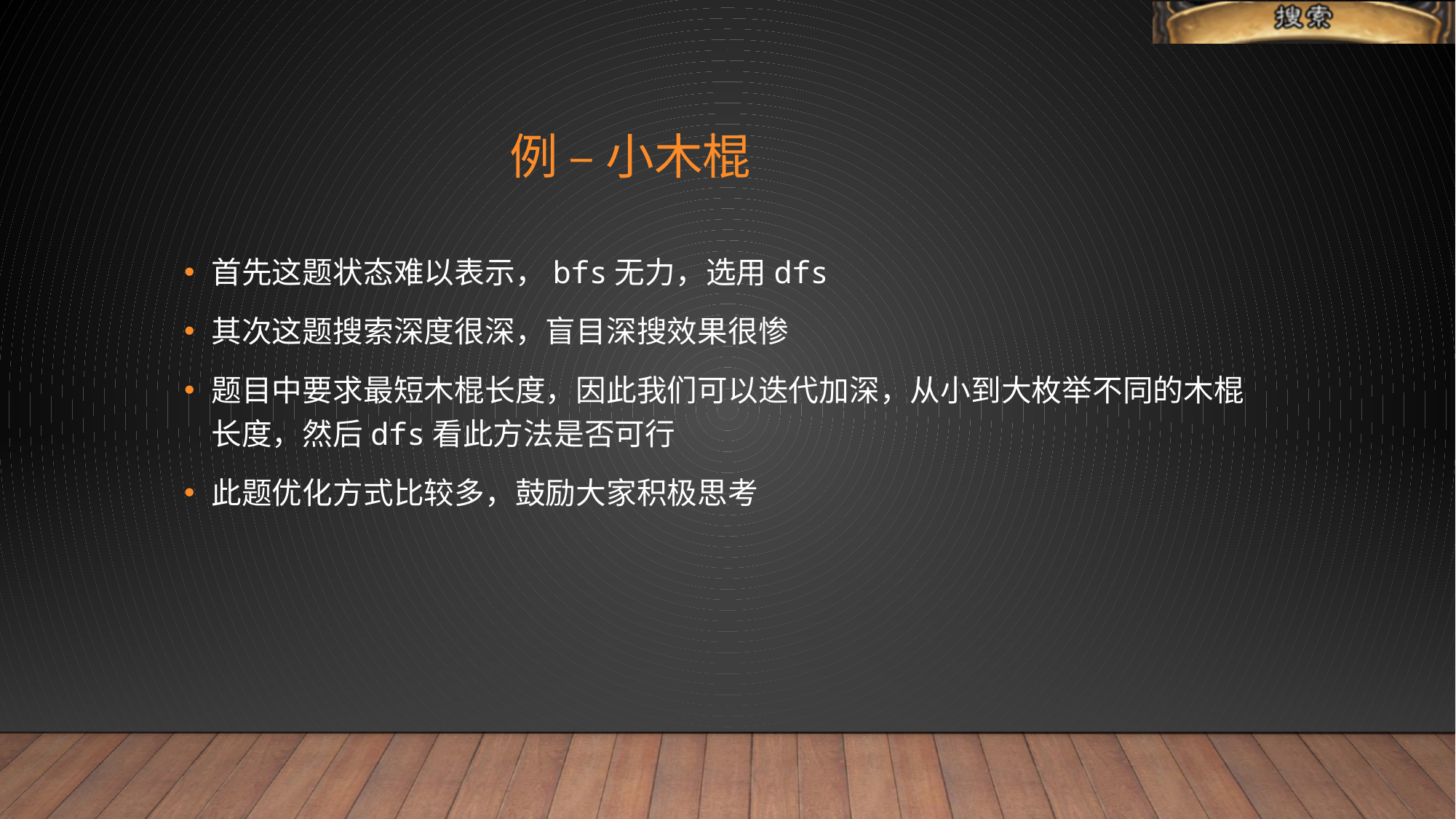

# 例 – 小木棍
首先这题状态难以表示，bfs无力，选用dfs
其次这题搜索深度很深，盲目深搜效果很惨
题目中要求最短木棍长度，因此我们可以迭代加深，从小到大枚举不同的木棍长度，然后dfs看此方法是否可行
此题优化方式比较多，鼓励大家积极思考